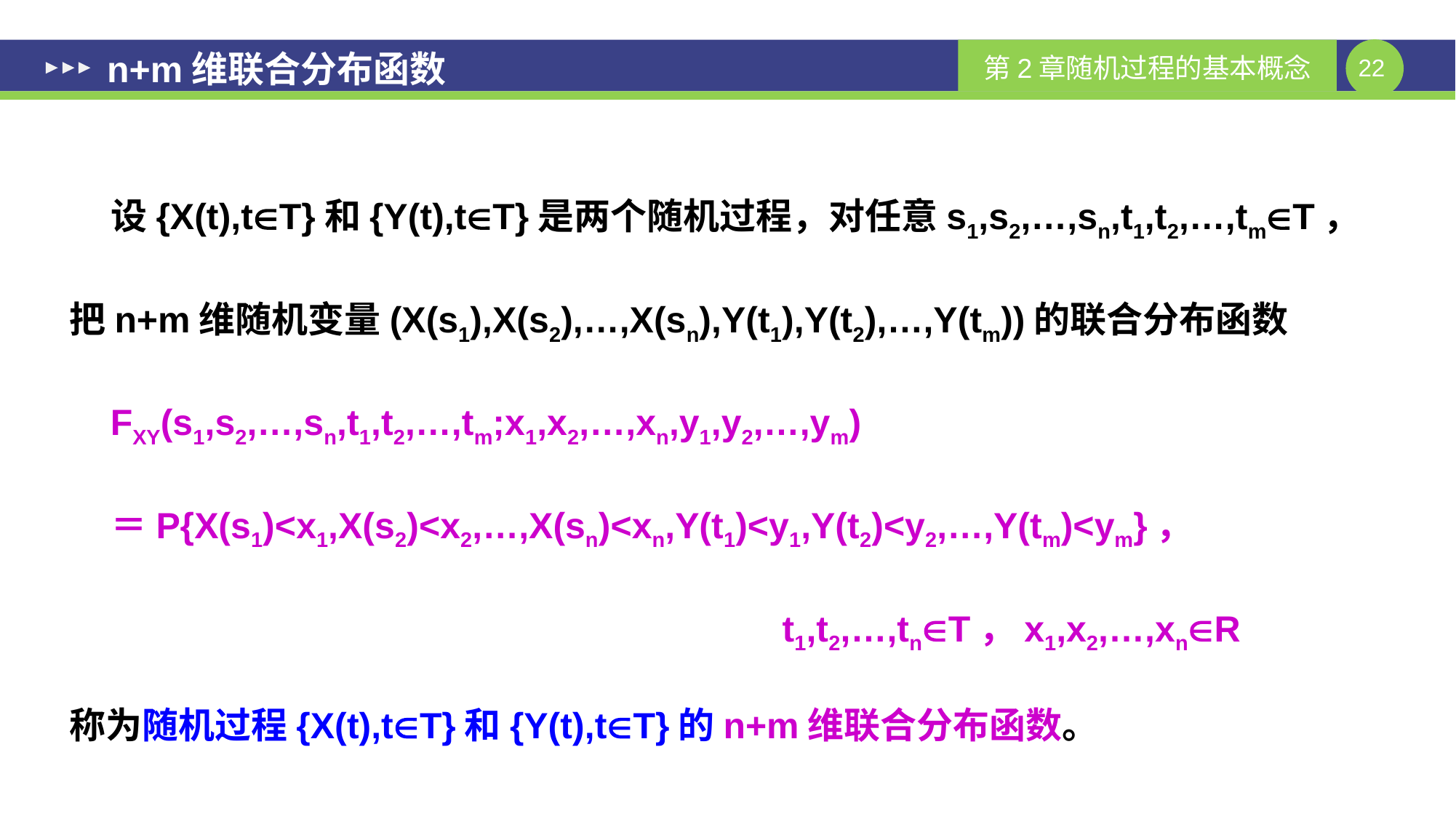

# n+m维联合分布函数
    设{X(t),t∈T}和{Y(t),t∈T}是两个随机过程，对任意s1,s2,…,sn,t1,t2,…,tm∈T，
把n+m维随机变量(X(s1),X(s2),…,X(sn),Y(t1),Y(t2),…,Y(tm))的联合分布函数
	FXY(s1,s2,…,sn,t1,t2,…,tm;x1,x2,…,xn,y1,y2,…,ym)
    ＝P{X(s1)<x1,X(s2)<x2,…,X(sn)<xn,Y(t1)<y1,Y(t2)<y2,…,Y(tm)<ym}，
                                                                      t1,t2,…,tn∈T，x1,x2,…,xn∈R
称为随机过程{X(t),t∈T}和{Y(t),t∈T}的n+m维联合分布函数。